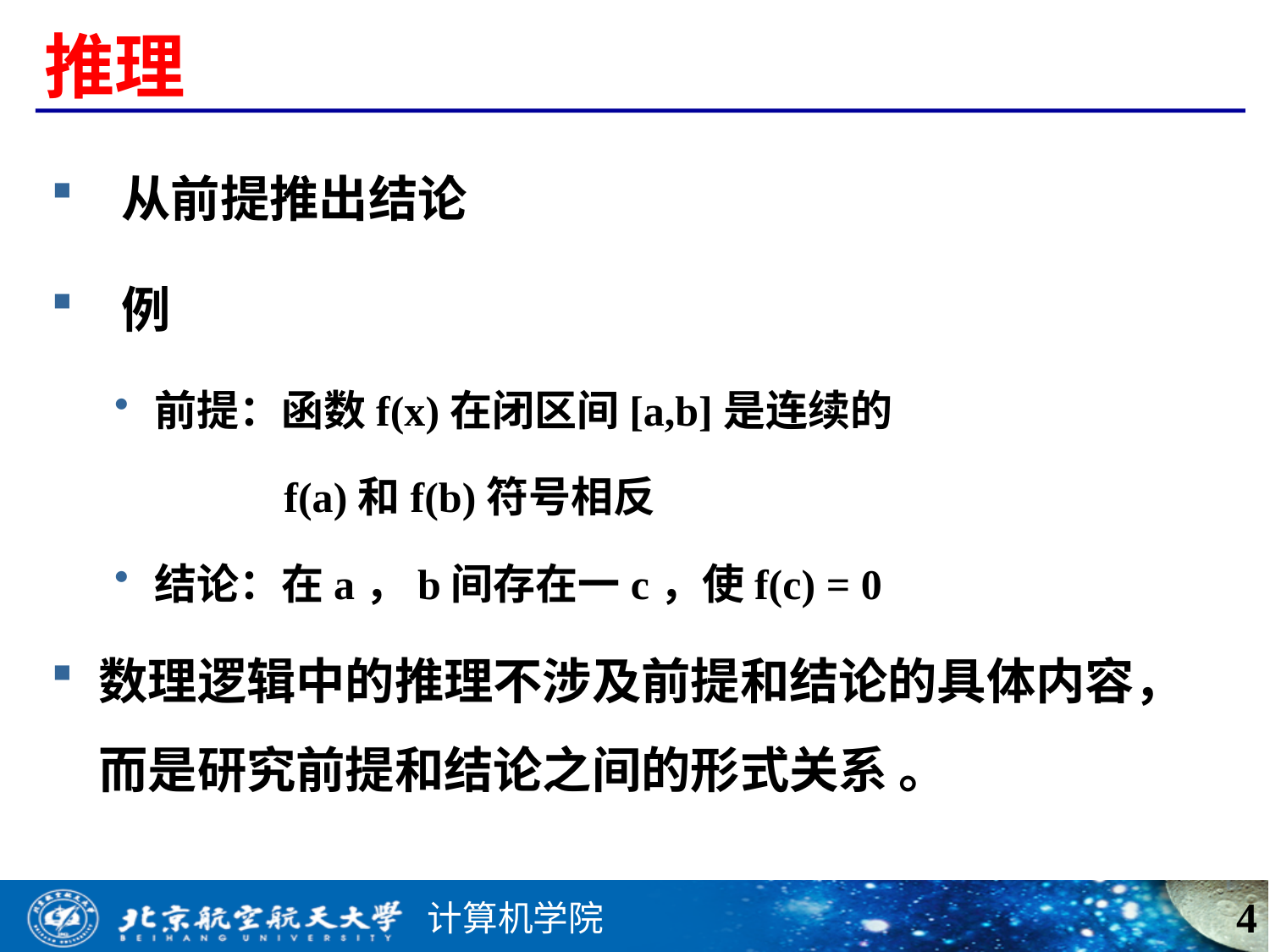

# 推理
 从前提推出结论
 例
前提：函数f(x)在闭区间[a,b]是连续的
                f(a)和f(b)符号相反
结论：在a，b间存在一c，使f(c) = 0
数理逻辑中的推理不涉及前提和结论的具体内容，而是研究前提和结论之间的形式关系 。